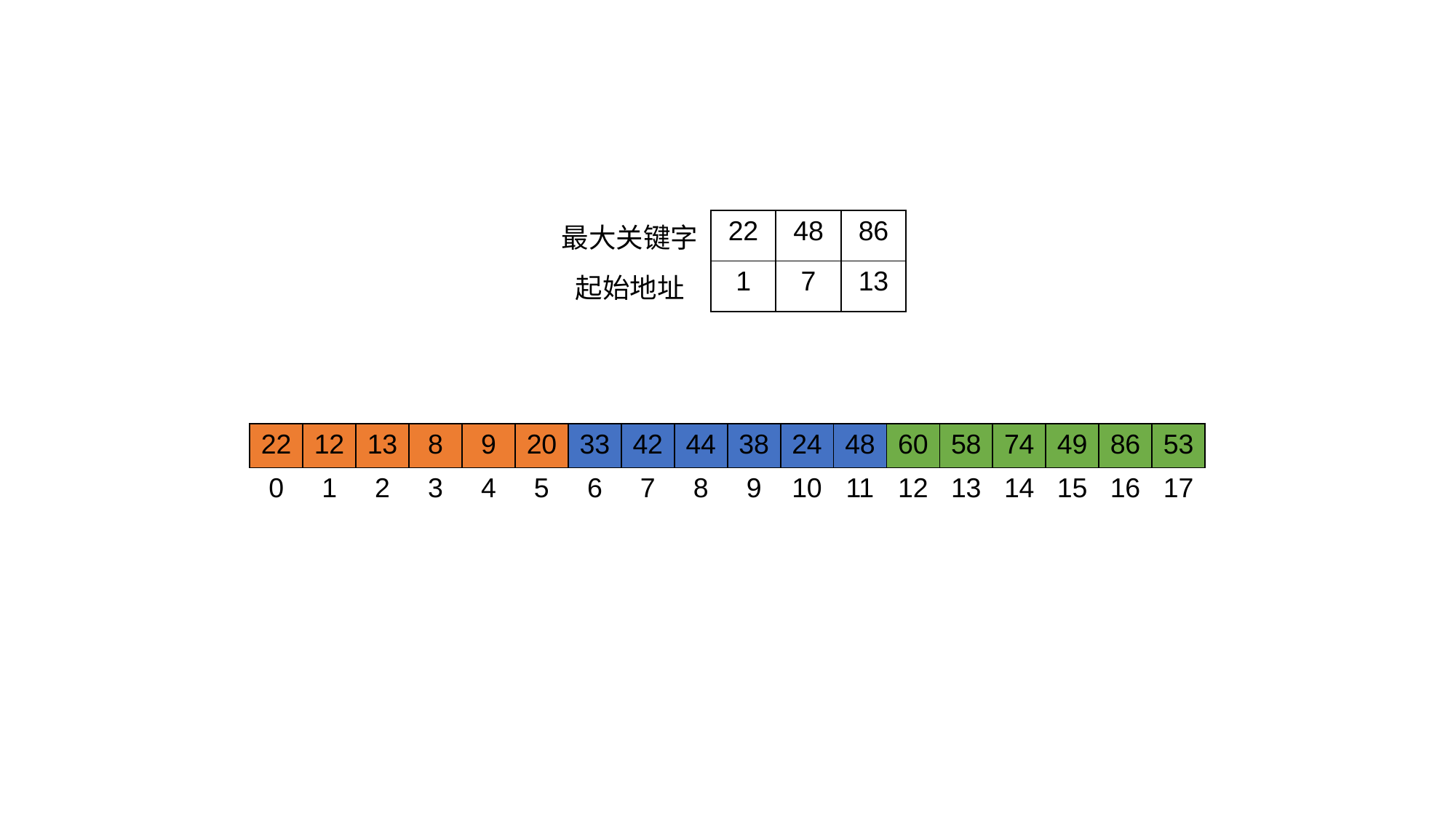

| 最大关键字 | 22 | 48 | 86 |
| --- | --- | --- | --- |
| 起始地址 | 1 | 7 | 13 |
| 22 | 12 | 13 | 8 | 9 | 20 | 33 | 42 | 44 | 38 | 24 | 48 | 60 | 58 | 74 | 49 | 86 | 53 |
| --- | --- | --- | --- | --- | --- | --- | --- | --- | --- | --- | --- | --- | --- | --- | --- | --- | --- |
| 0 | 1 | 2 | 3 | 4 | 5 | 6 | 7 | 8 | 9 | 10 | 11 | 12 | 13 | 14 | 15 | 16 | 17 |